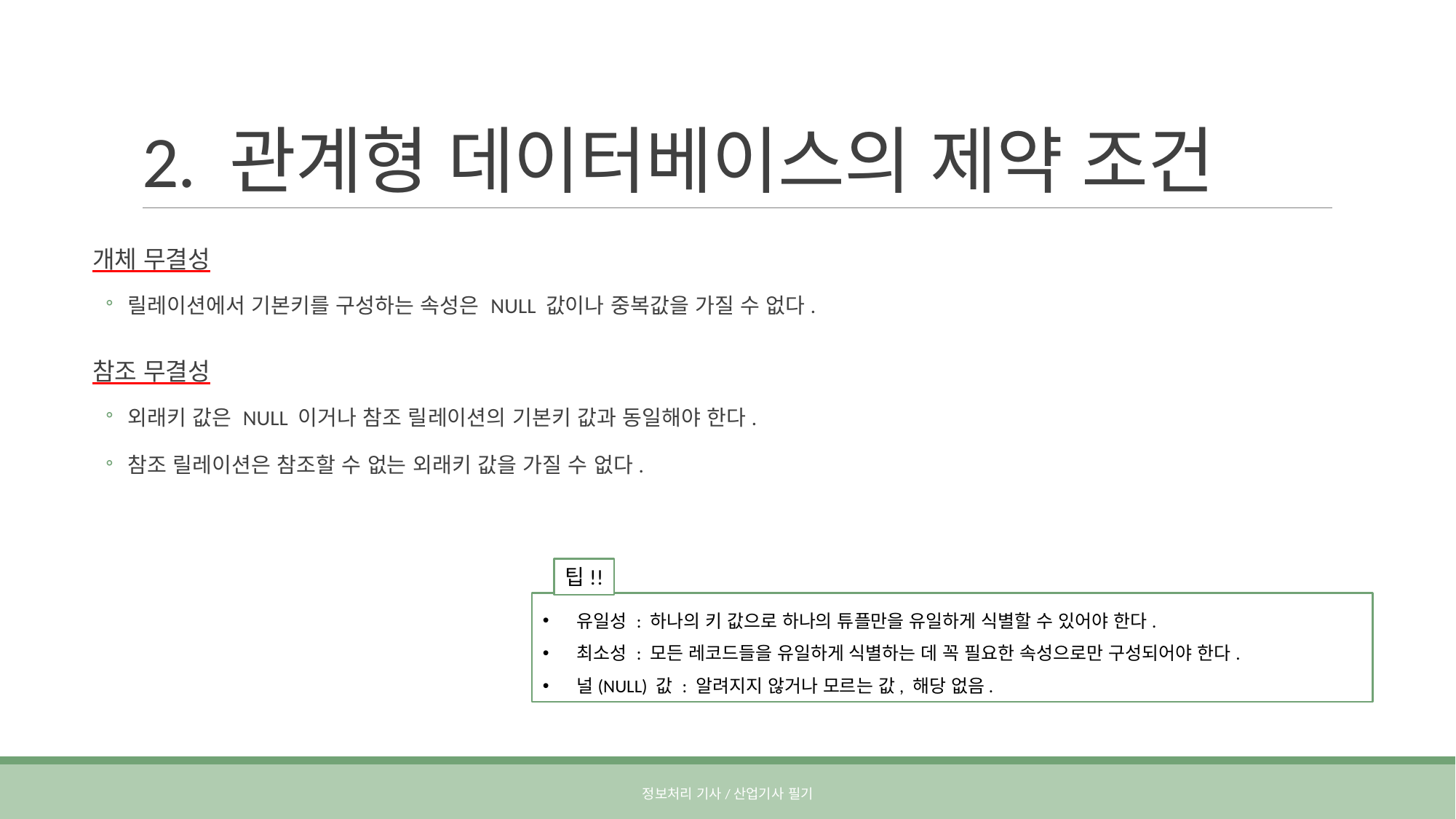

# 2. 관계형 데이터베이스의 제약 조건
개체 무결성
릴레이션에서 기본키를 구성하는 속성은 NULL 값이나 중복값을 가질 수 없다.
참조 무결성
외래키 값은 NULL 이거나 참조 릴레이션의 기본키 값과 동일해야 한다.
참조 릴레이션은 참조할 수 없는 외래키 값을 가질 수 없다.
팁!!
유일성 : 하나의 키 값으로 하나의 튜플만을 유일하게 식별할 수 있어야 한다.
최소성 : 모든 레코드들을 유일하게 식별하는 데 꼭 필요한 속성으로만 구성되어야 한다.
널(NULL) 값 : 알려지지 않거나 모르는 값, 해당 없음.
정보처리 기사/산업기사 필기